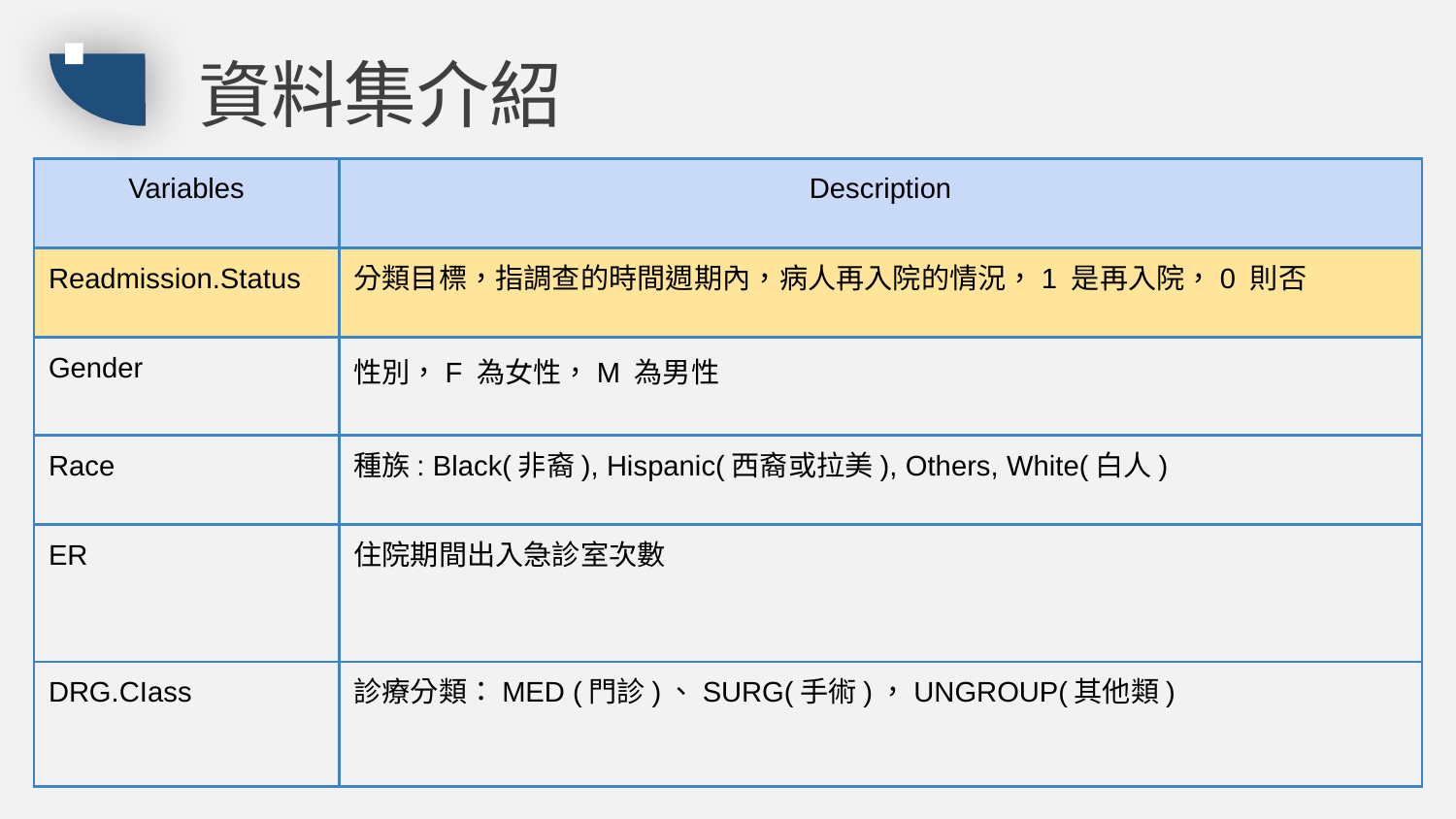

資料集介紹
| Variables | Description |
| --- | --- |
| Readmission.Status | 分類目標，指調查的時間週期內，病人再入院的情況，1 是再入院，0 則否 |
| Gender | 性別，F 為女性，M 為男性 |
| Race | 種族: Black(非裔), Hispanic(西裔或拉美), Others, White(白人) |
| ER | 住院期間出入急診室次數 |
| DRG.CIass | 診療分類：MED (門診)、SURG(手術)，UNGROUP(其他類) |